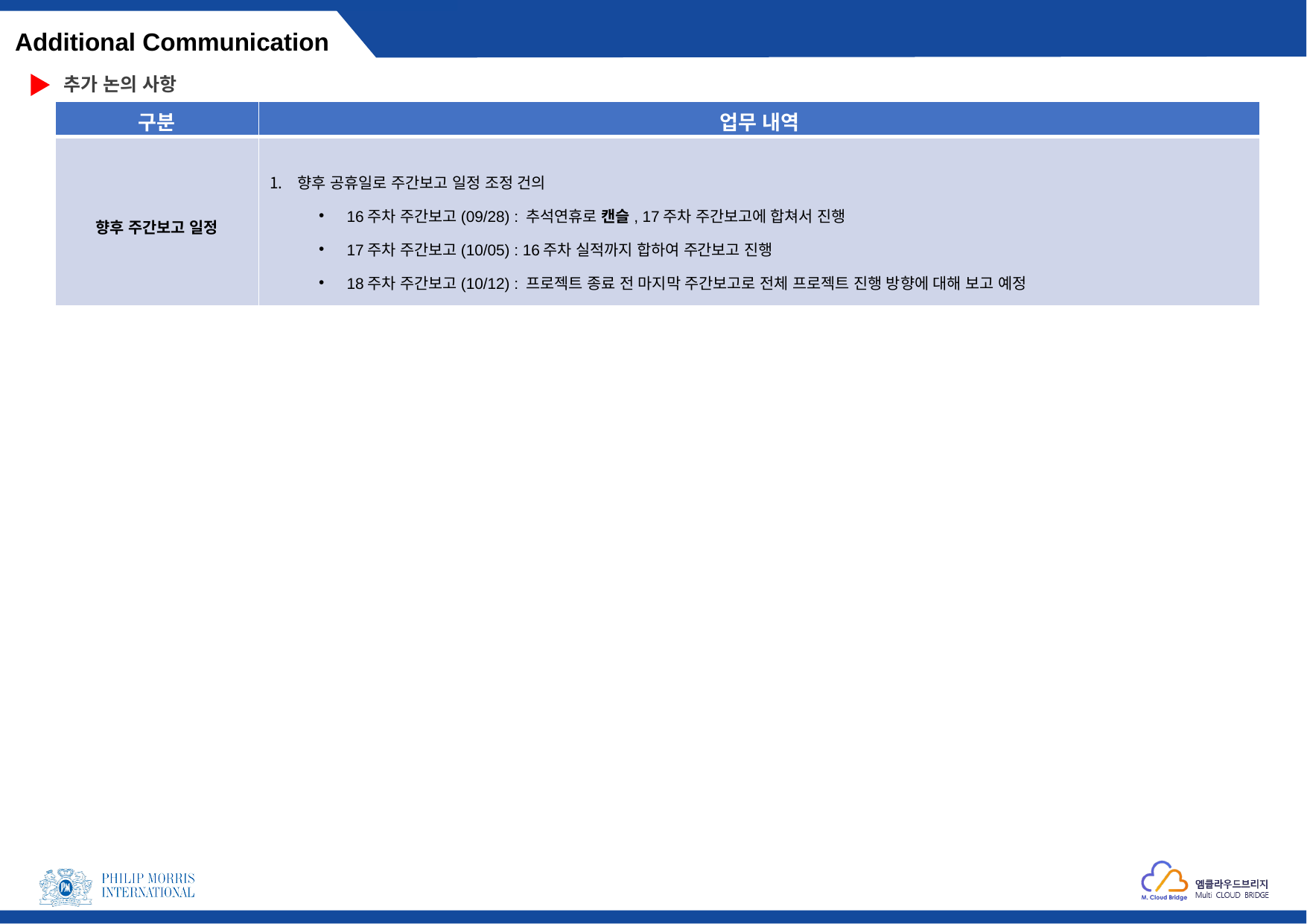

Additional Communication
추가 논의 사항

| 구분 | 업무 내역 |
| --- | --- |
| 향후 주간보고 일정 | 향후 공휴일로 주간보고 일정 조정 건의 16주차 주간보고(09/28) : 추석연휴로 캔슬, 17주차 주간보고에 합쳐서 진행 17주차 주간보고(10/05) : 16주차 실적까지 합하여 주간보고 진행 18주차 주간보고(10/12) : 프로젝트 종료 전 마지막 주간보고로 전체 프로젝트 진행 방향에 대해 보고 예정 |